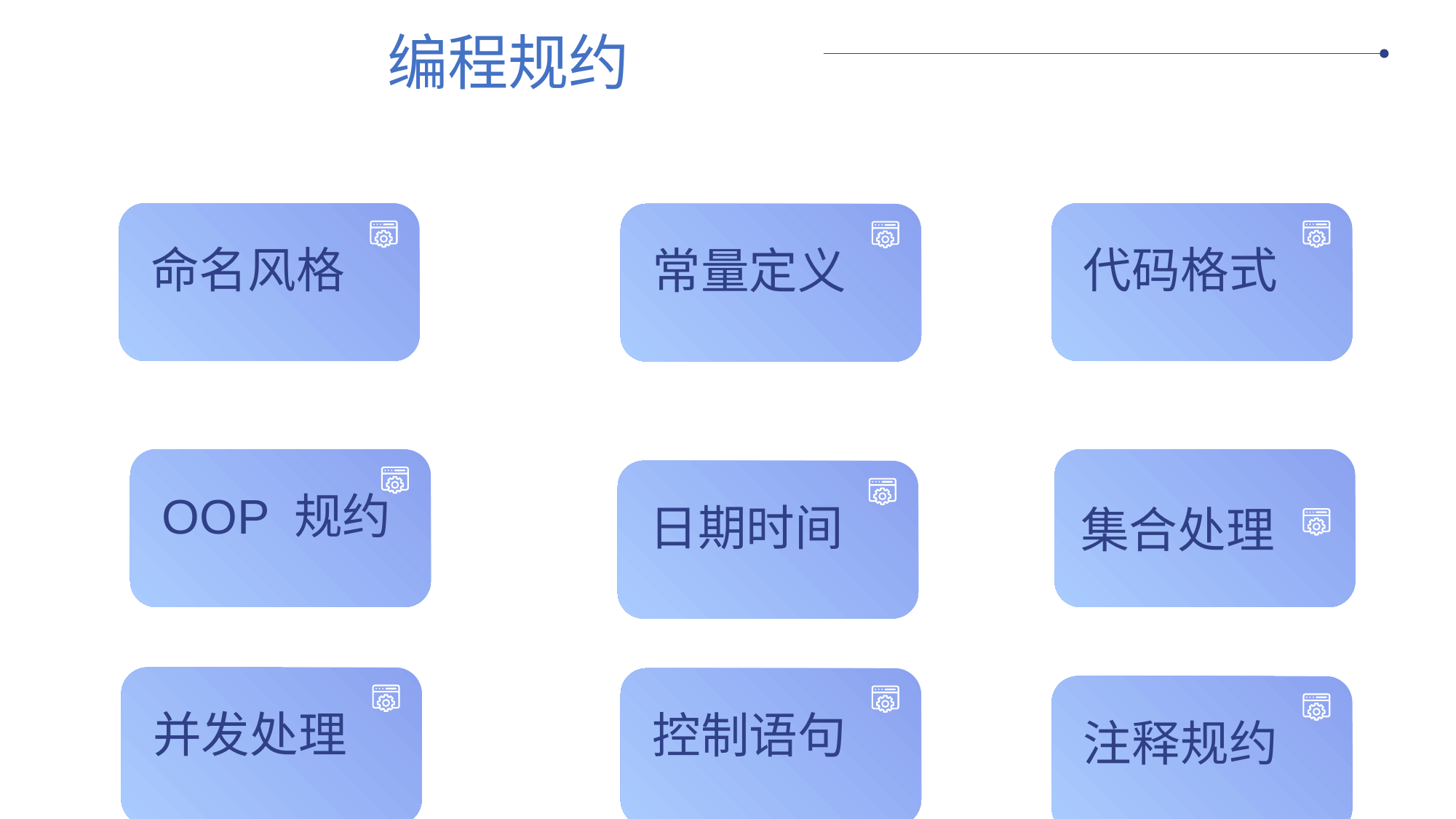

编程规约

命名风格

代码格式

常量定义

OOP 规约

集合处理

日期时间

并发处理

控制语句

注释规约